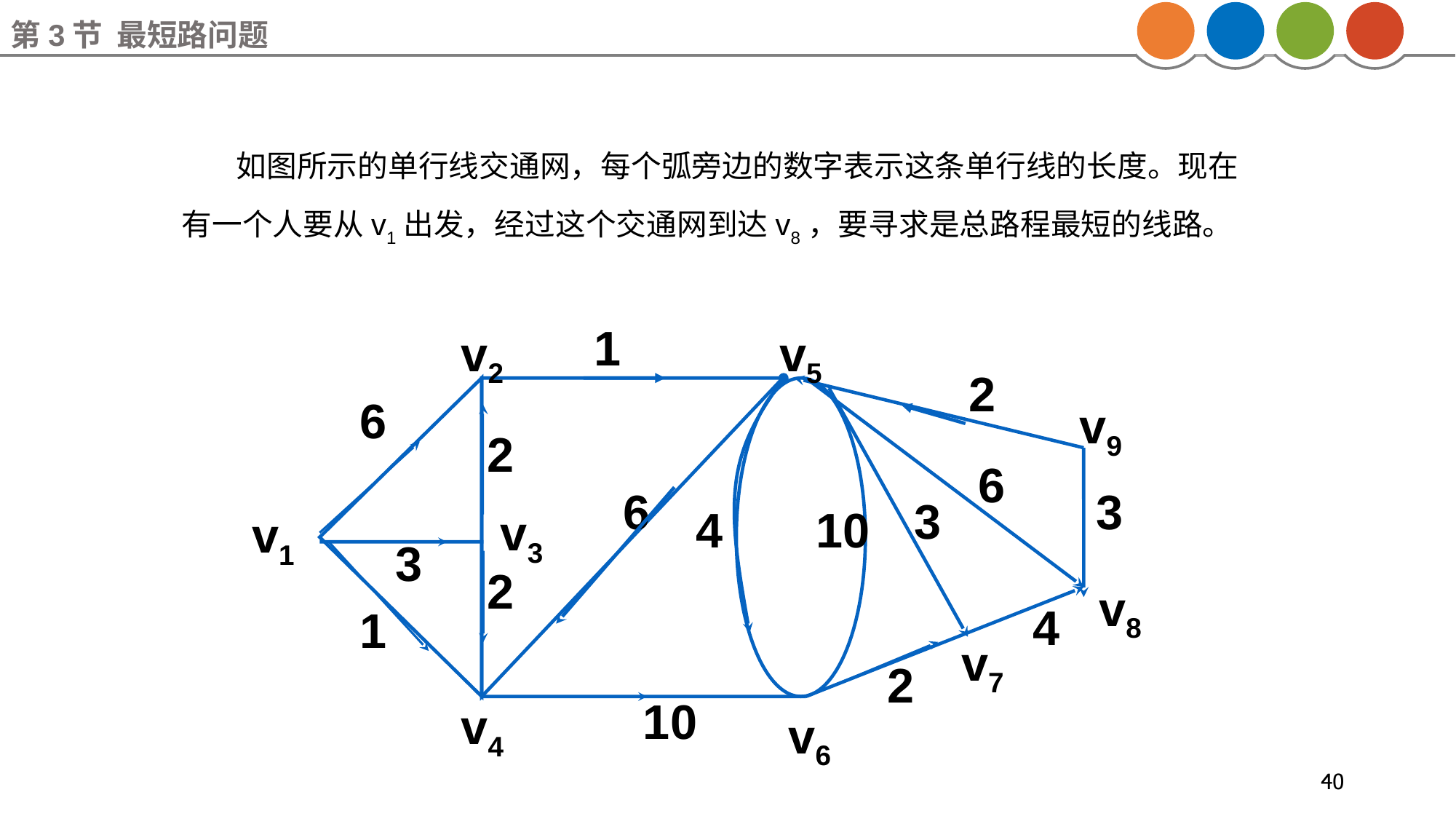

第3节  最短路问题
# 如图所示的单行线交通网，每个弧旁边的数字表示这条单行线的长度。现在有一个人要从v1出发，经过这个交通网到达v8，要寻求是总路程最短的线路。
v2
v5
2

6
v9

2

6

6
3
3
4
10
3

2
v8

4
1
v7

2
v4

10
v6
1

v3
v1
40